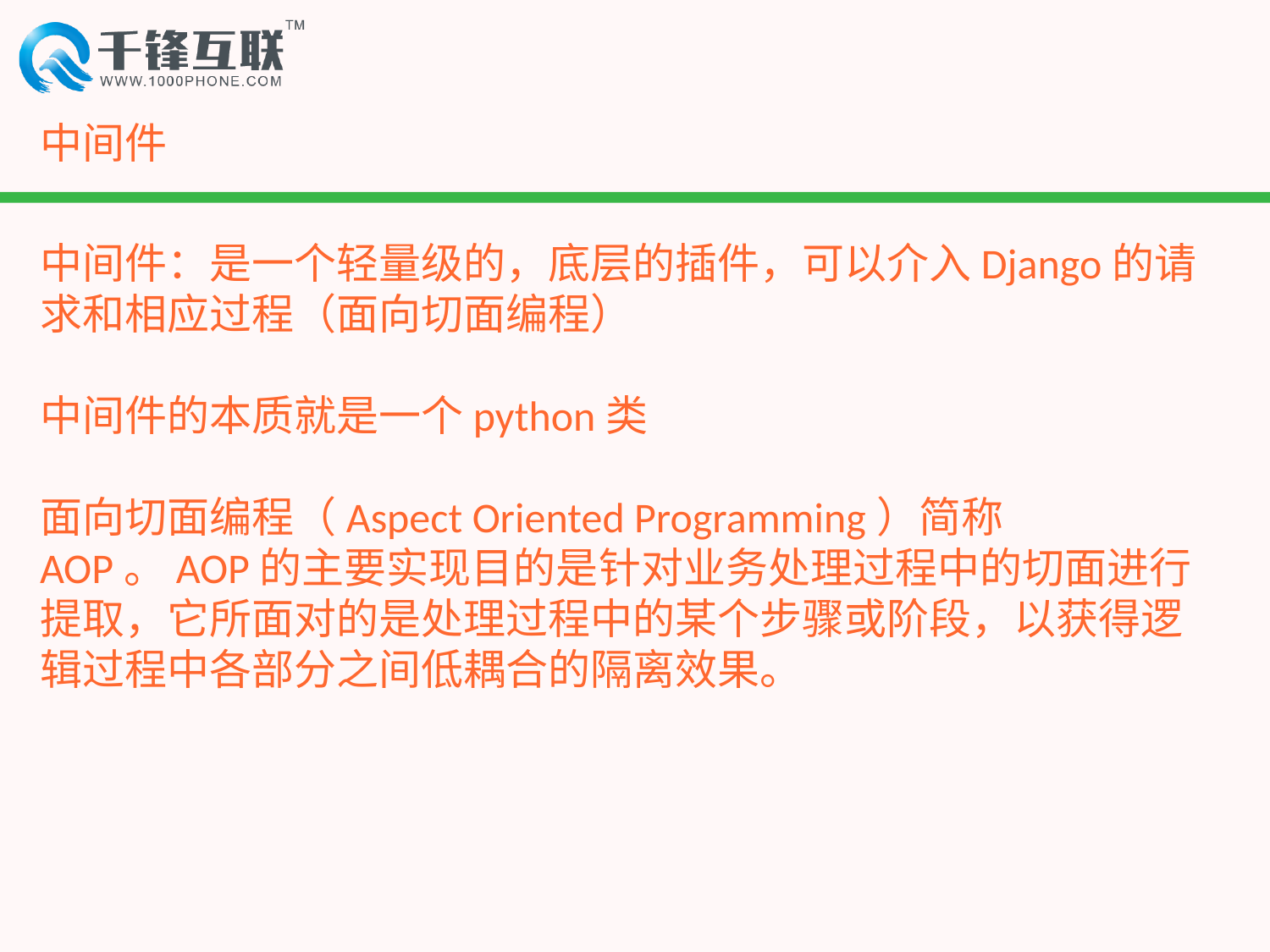

# 中间件
中间件：是一个轻量级的，底层的插件，可以介入Django的请求和相应过程（面向切面编程）

中间件的本质就是一个python类

面向切面编程（Aspect Oriented Programming）简称AOP。AOP的主要实现目的是针对业务处理过程中的切面进行提取，它所面对的是处理过程中的某个步骤或阶段，以获得逻辑过程中各部分之间低耦合的隔离效果。